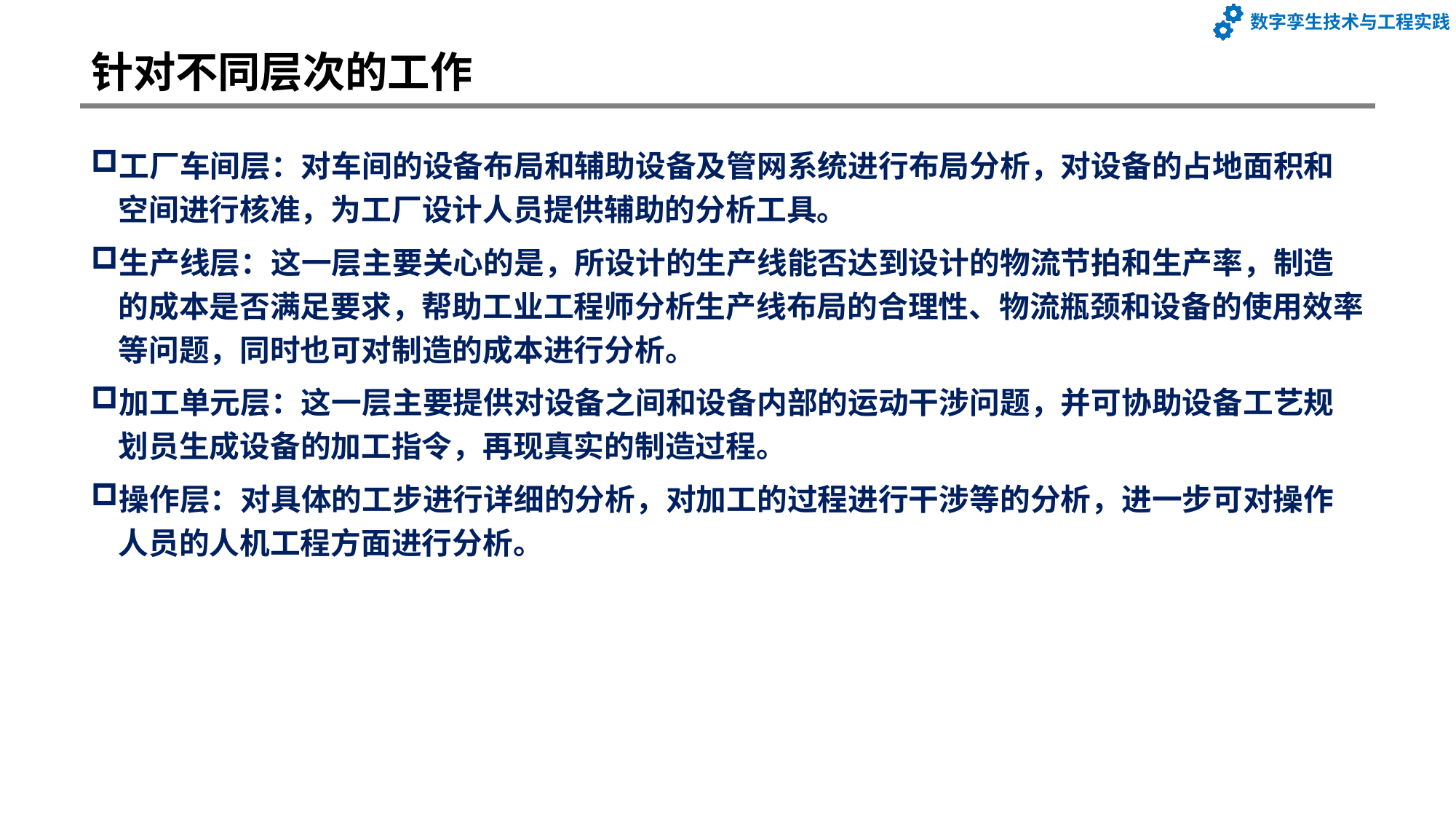

# 针对不同层次的工作
工厂车间层：对车间的设备布局和辅助设备及管网系统进行布局分析，对设备的占地面积和空间进行核准，为工厂设计人员提供辅助的分析工具。
生产线层：这一层主要关心的是，所设计的生产线能否达到设计的物流节拍和生产率，制造的成本是否满足要求，帮助工业工程师分析生产线布局的合理性、物流瓶颈和设备的使用效率等问题，同时也可对制造的成本进行分析。
加工单元层：这一层主要提供对设备之间和设备内部的运动干涉问题，并可协助设备工艺规划员生成设备的加工指令，再现真实的制造过程。
操作层：对具体的工步进行详细的分析，对加工的过程进行干涉等的分析，进一步可对操作人员的人机工程方面进行分析。